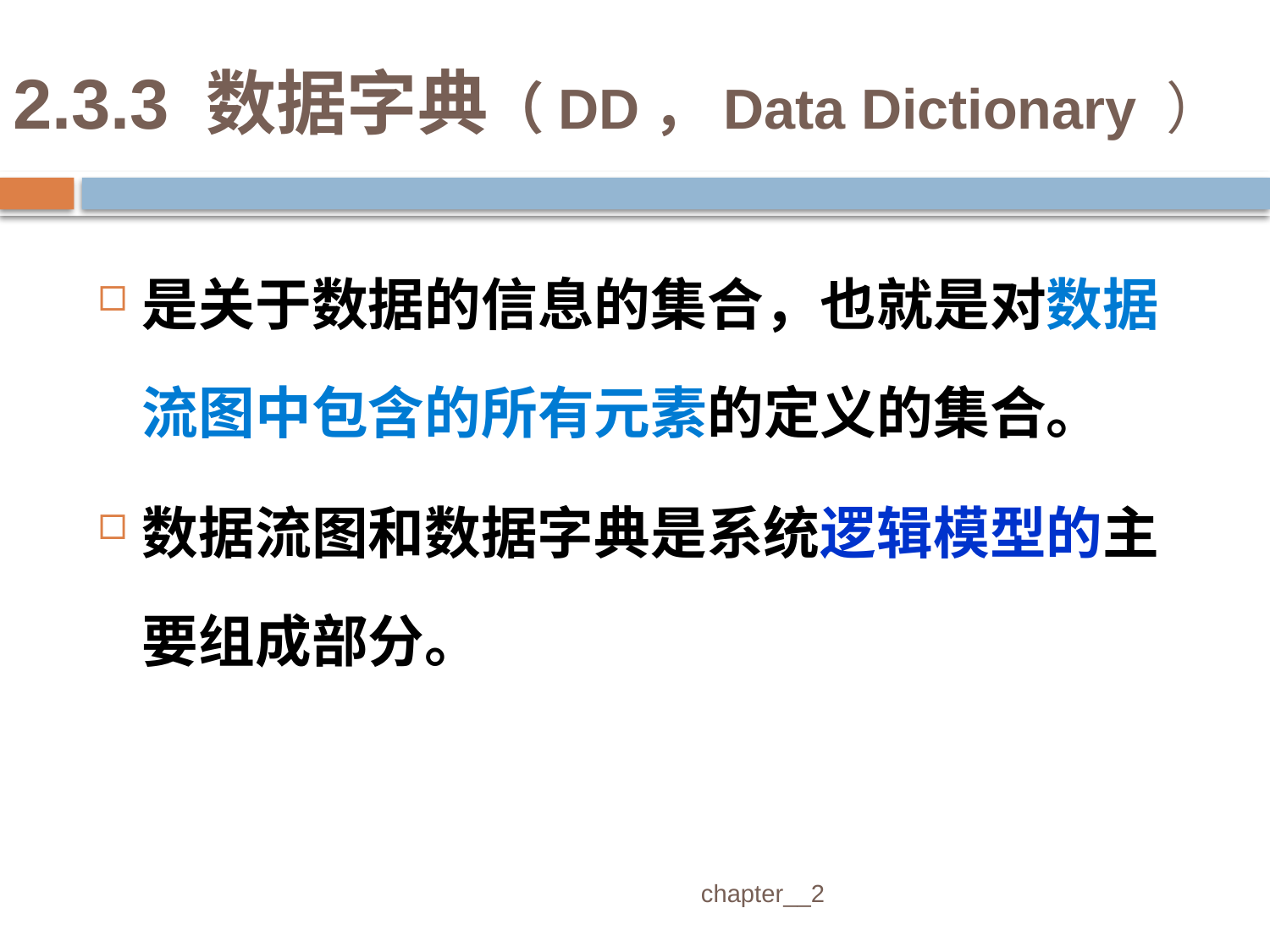

# 2.3.3 数据字典（DD，Data Dictionary ）
51
是关于数据的信息的集合，也就是对数据流图中包含的所有元素的定义的集合。
数据流图和数据字典是系统逻辑模型的主要组成部分。

 chapter__2